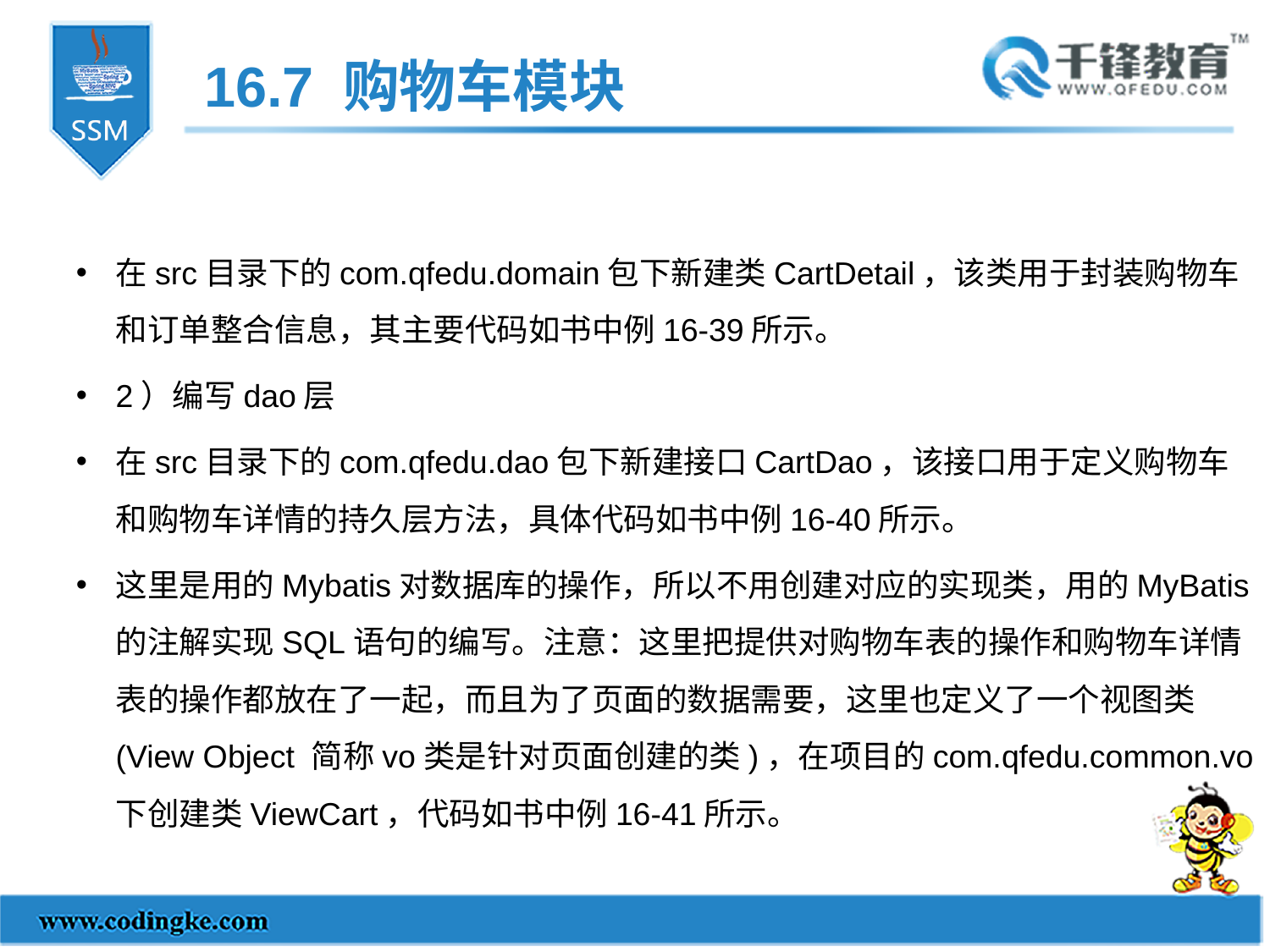

16.7 购物车模块
在src目录下的com.qfedu.domain包下新建类CartDetail，该类用于封装购物车和订单整合信息，其主要代码如书中例16-39所示。
2）编写dao层
在src目录下的com.qfedu.dao包下新建接口CartDao，该接口用于定义购物车和购物车详情的持久层方法，具体代码如书中例16-40所示。
这里是用的Mybatis对数据库的操作，所以不用创建对应的实现类，用的MyBatis的注解实现SQL语句的编写。注意：这里把提供对购物车表的操作和购物车详情表的操作都放在了一起，而且为了页面的数据需要，这里也定义了一个视图类(View Object 简称vo类是针对页面创建的类)，在项目的com.qfedu.common.vo下创建类ViewCart，代码如书中例16-41所示。